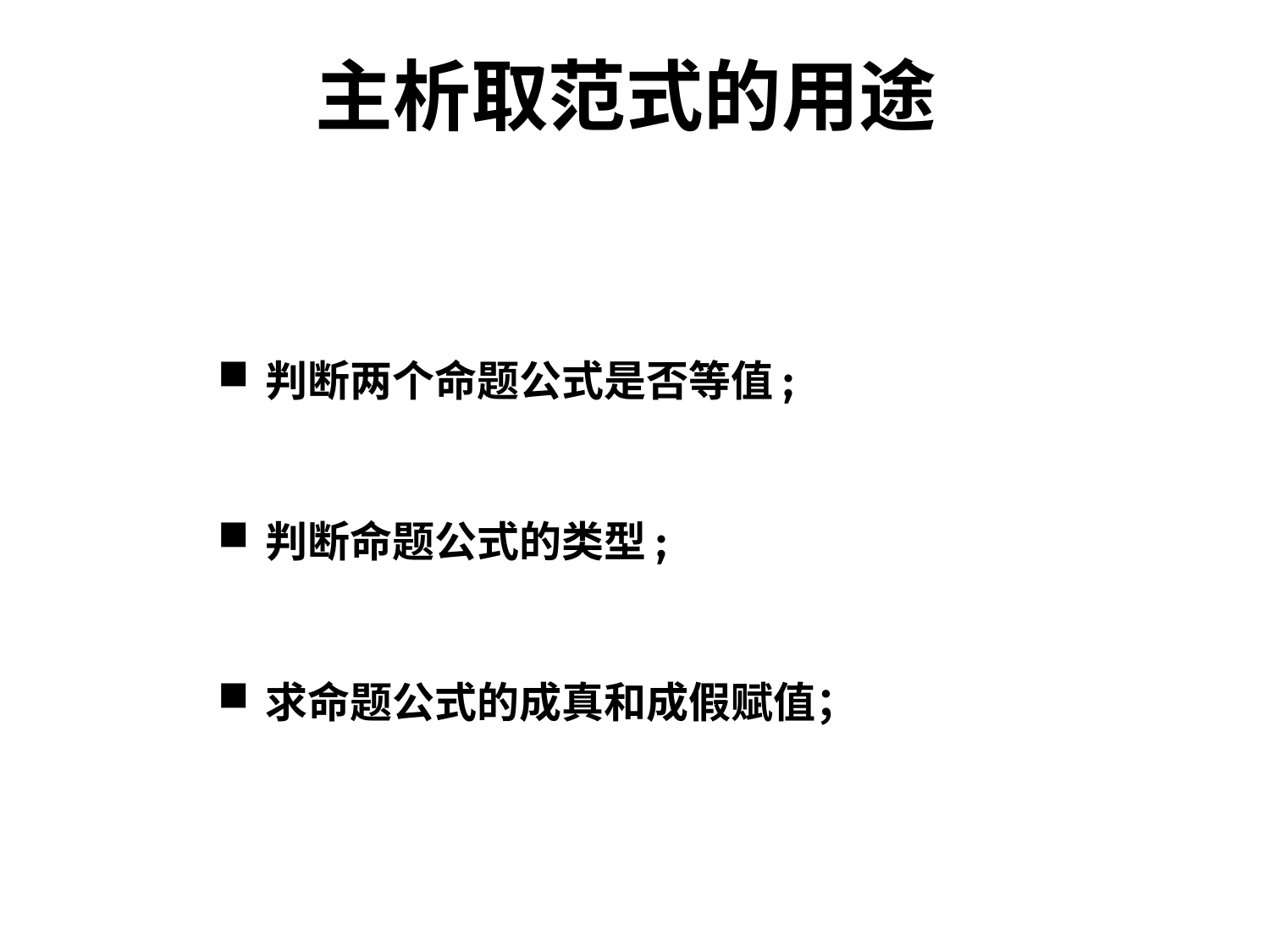

# 主析取范式的用途
判断两个命题公式是否等值;
判断命题公式的类型;
求命题公式的成真和成假赋值；
56